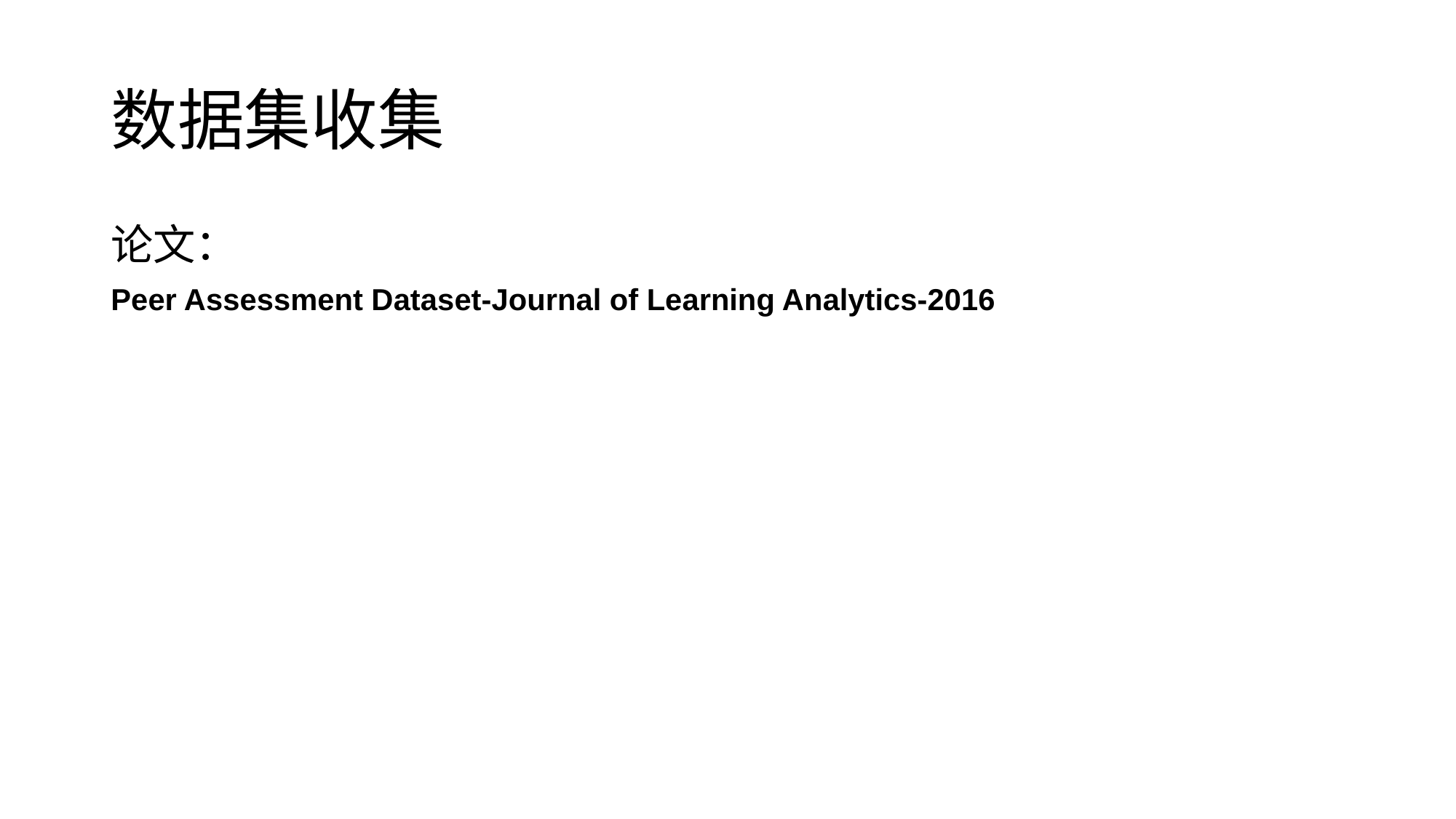

# 数据集收集
论文：
Peer Assessment Dataset-Journal of Learning Analytics-2016